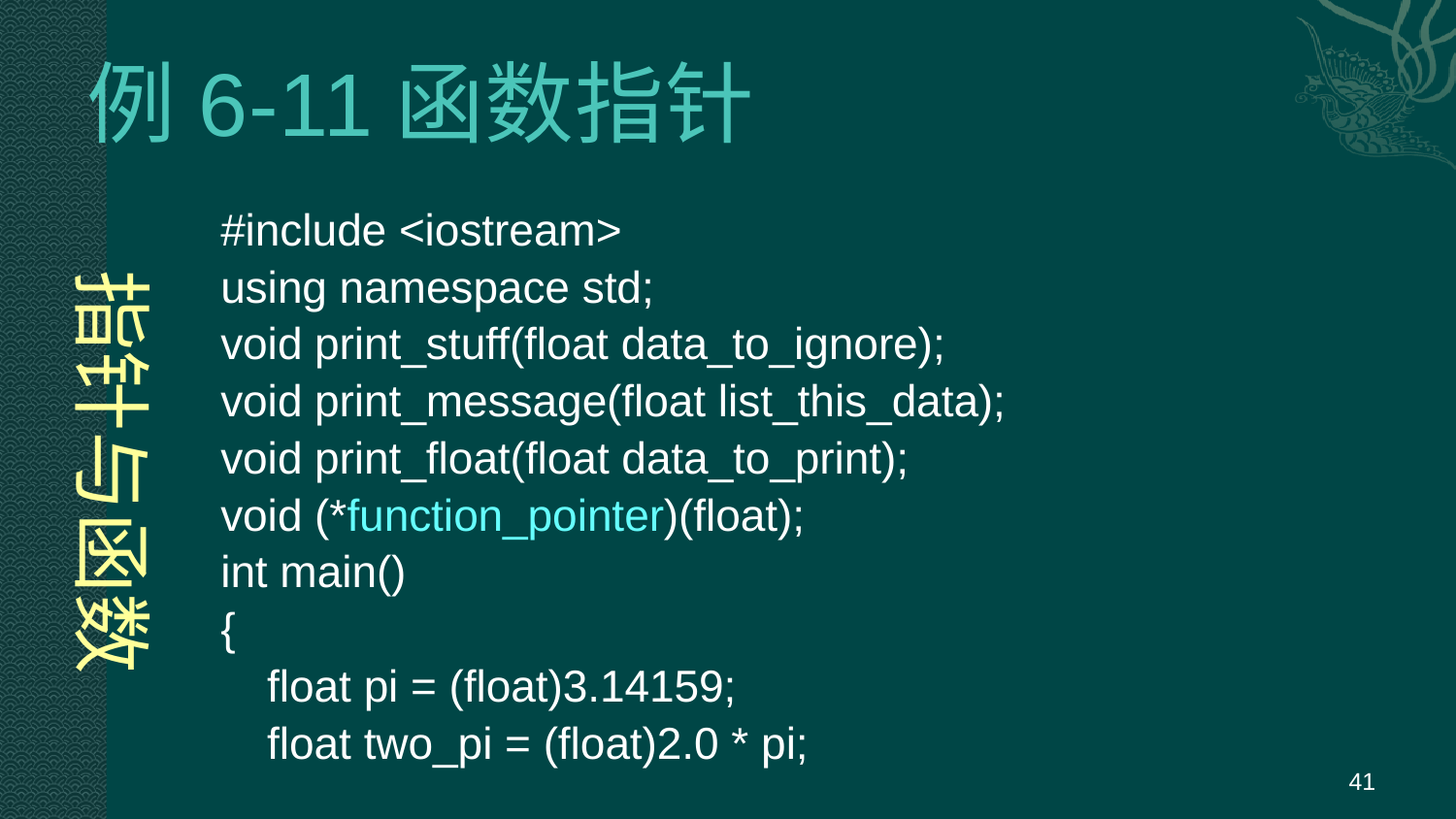

# 例6-11函数指针
    指针与函数
#include <iostream>
using namespace std;
void print_stuff(float data_to_ignore);
void print_message(float list_this_data);
void print_float(float data_to_print);
void (*function_pointer)(float);
int main()
{
	float pi = (float)3.14159;
	float two_pi = (float)2.0 * pi;
41